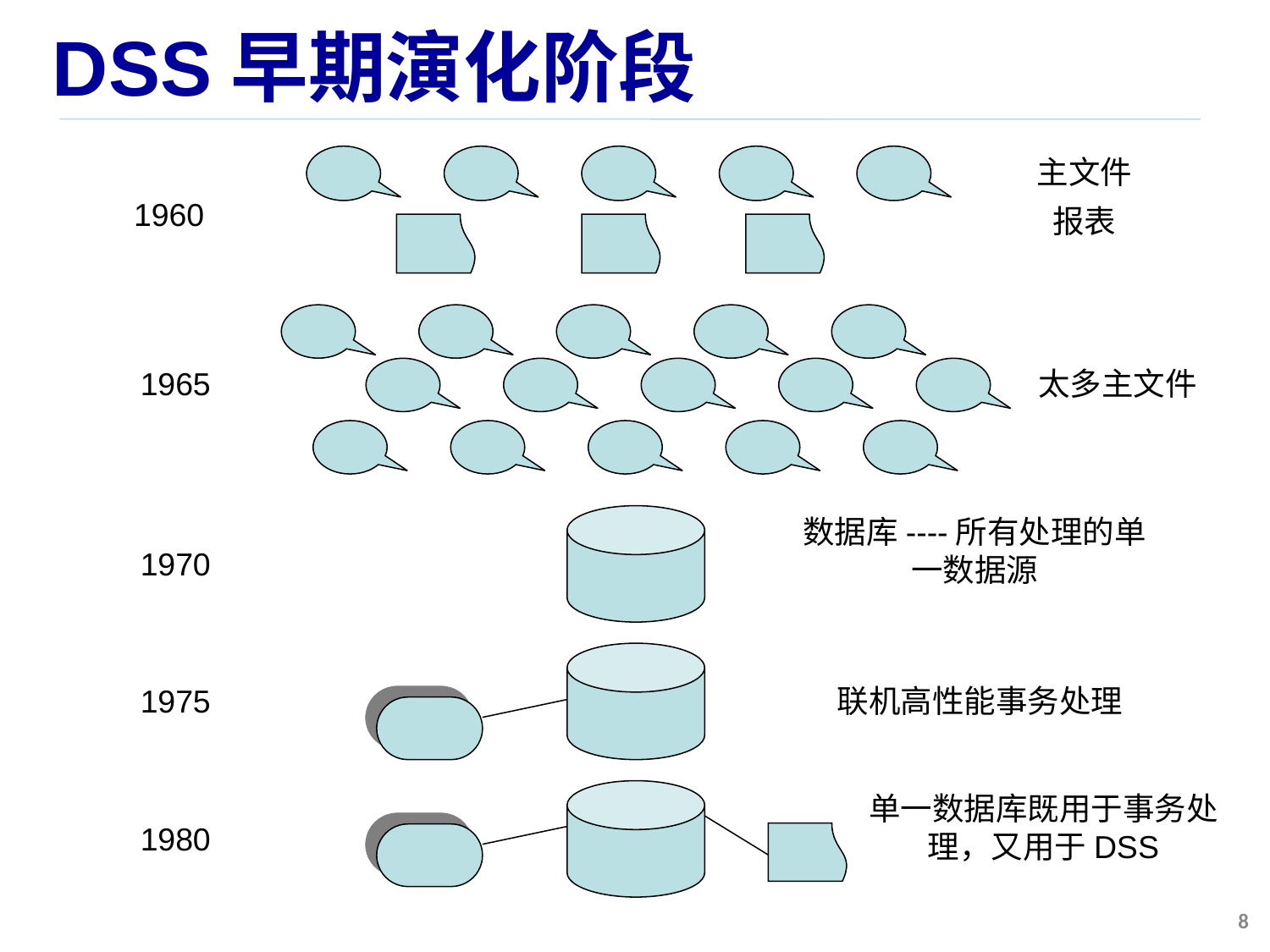

# DSS早期演化阶段

主文件
报表
1960

1965
太多主文件

数据库----所有处理的单一数据源
1970

1975
联机高性能事务处理

单一数据库既用于事务处理，又用于DSS
1980

8